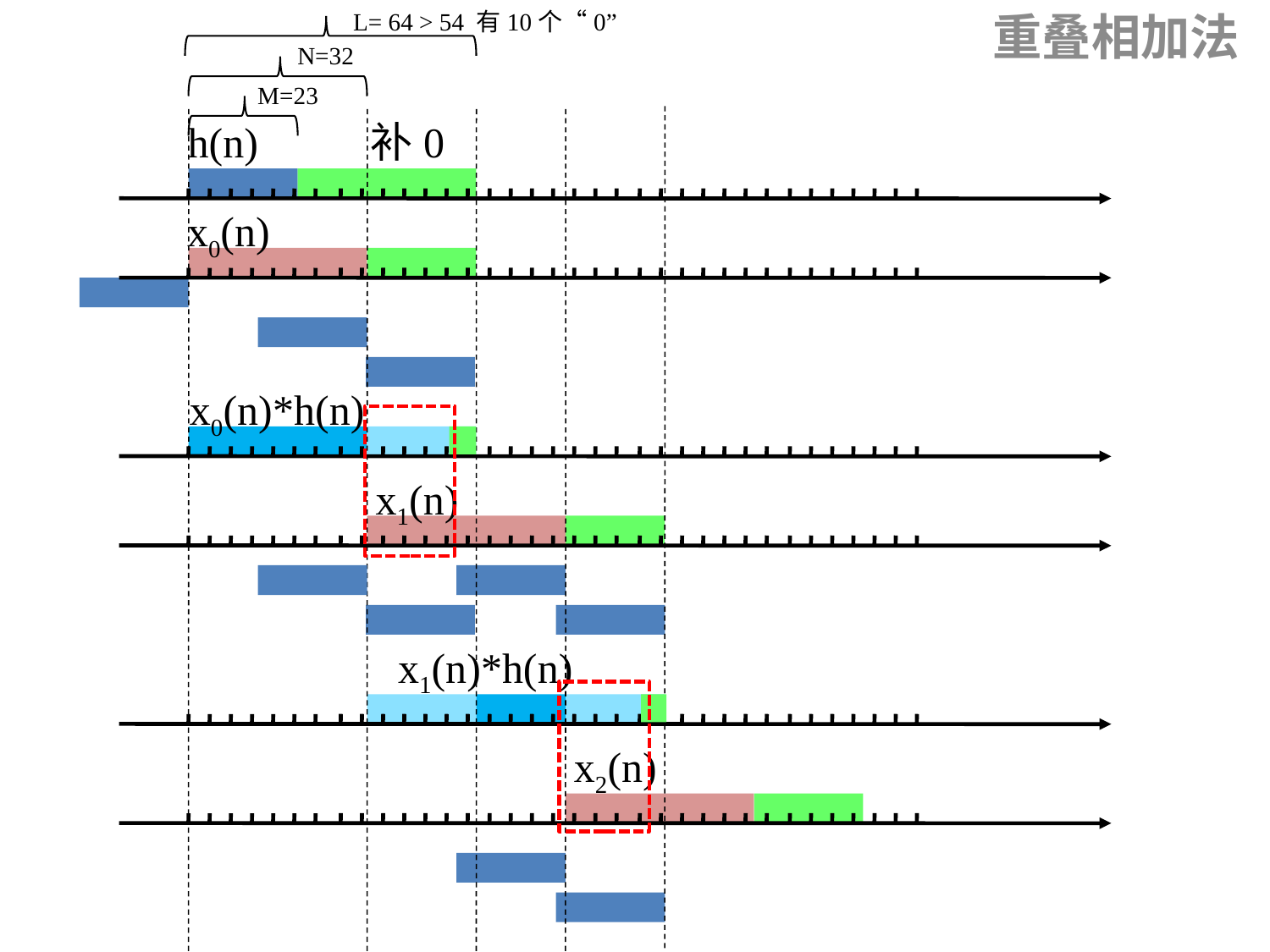

L= 64 > 54 有10个“0”
重叠相加法

N=32

M=23
h(n)
补0

x0(n)

x0(n)*h(n)

x1(n)

x1(n)*h(n)

x2(n)